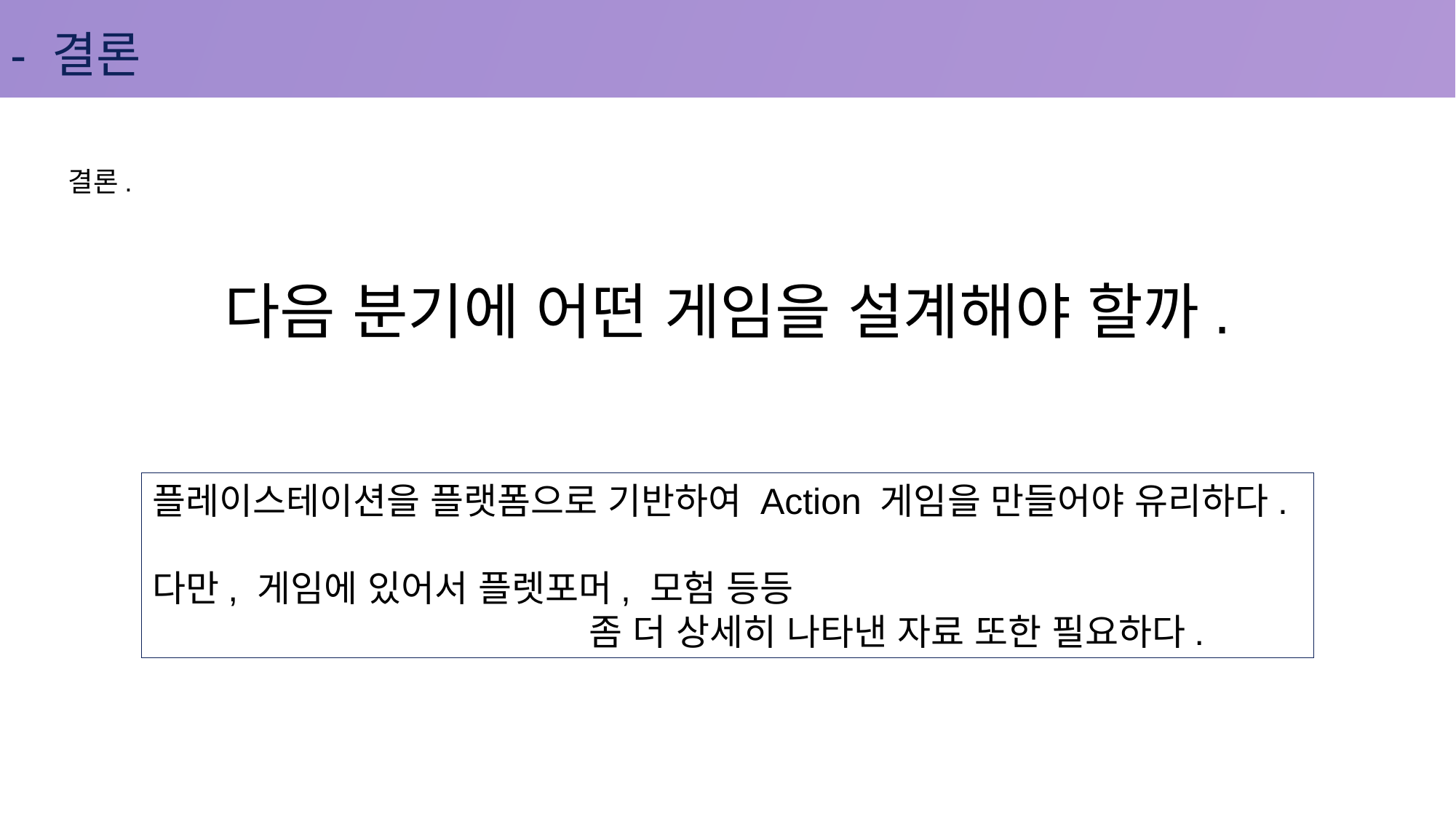

- 결론
결론.

다음 분기에 어떤 게임을 설계해야 할까.
플레이스테이션을 플랫폼으로 기반하여 Action 게임을 만들어야 유리하다.

다만, 게임에 있어서 플렛포머, 모험 등등
				좀 더 상세히 나타낸 자료 또한 필요하다.